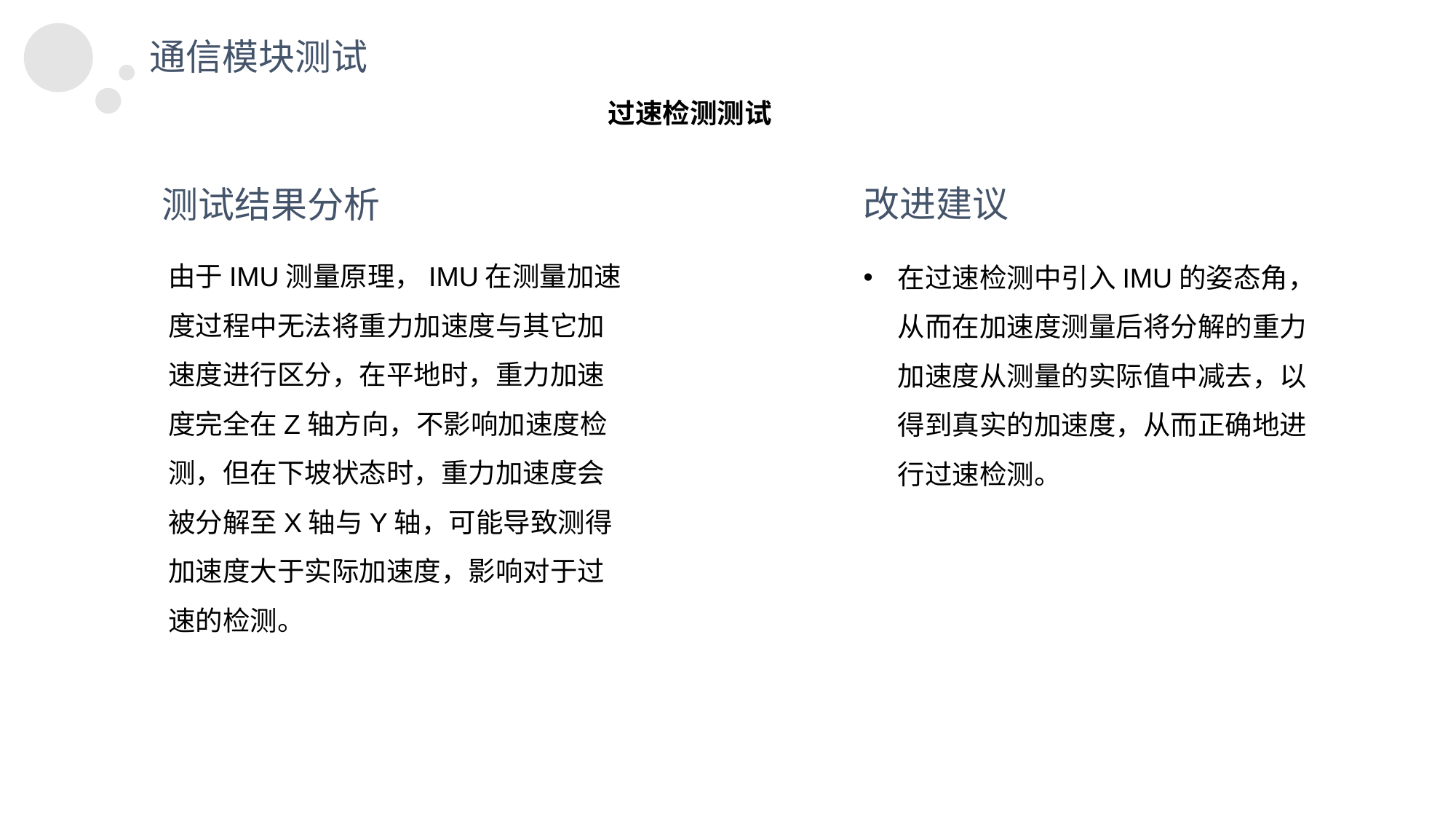

通信模块测试
过速检测测试
改进建议

测试结果分析
由于IMU测量原理，IMU在测量加速度过程中无法将重力加速度与其它加速度进行区分，在平地时，重力加速度完全在Z轴方向，不影响加速度检测，但在下坡状态时，重力加速度会被分解至X轴与Y轴，可能导致测得加速度大于实际加速度，影响对于过速的检测。
在过速检测中引入IMU的姿态角，从而在加速度测量后将分解的重力加速度从测量的实际值中减去，以得到真实的加速度，从而正确地进行过速检测。
PPT模板 http://www.1ppt.com/moban/